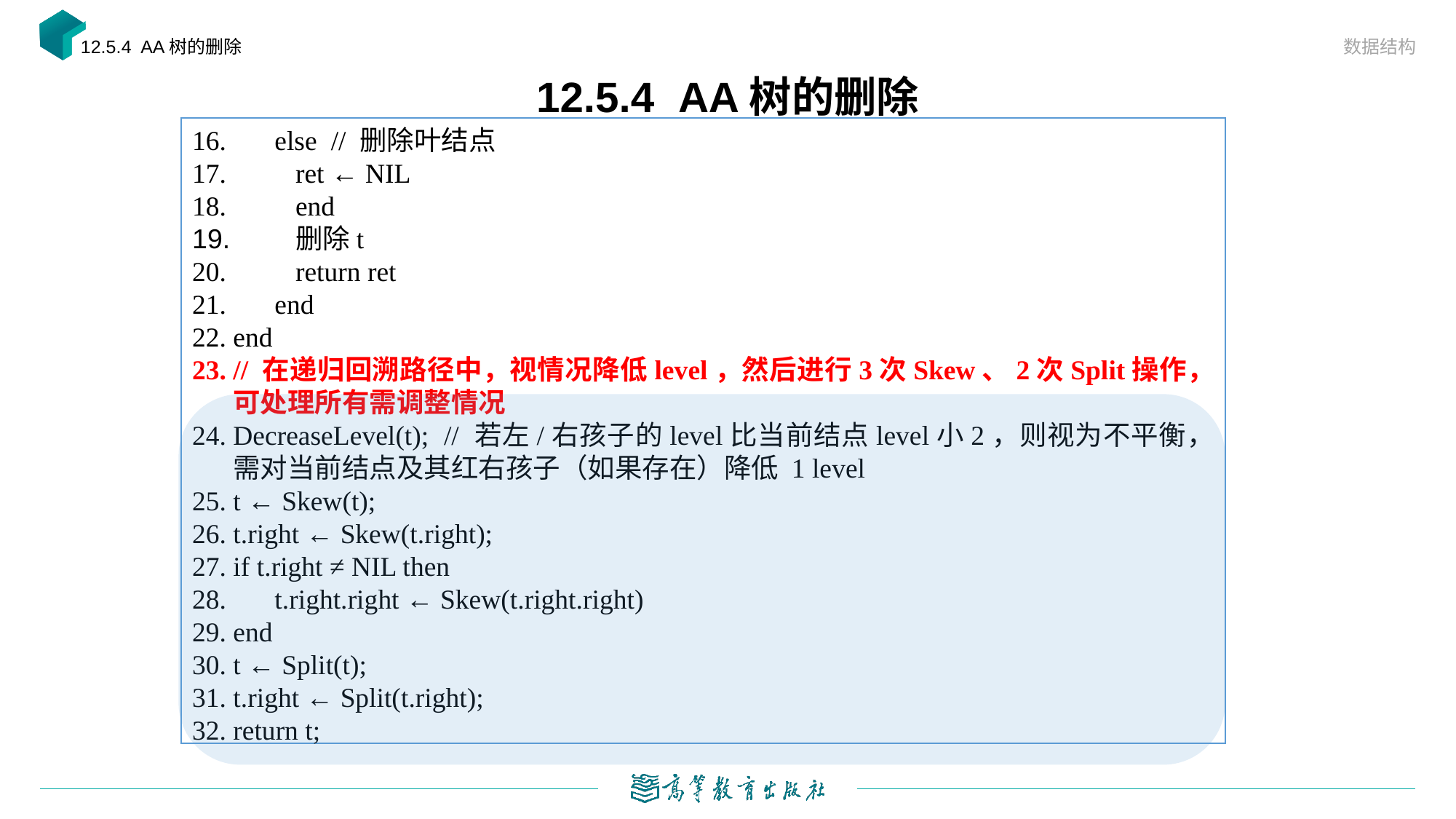

数据结构
12.5.4  AA树的删除
# 12.5.4  AA树的删除
      else  // 删除叶结点
         ret ← NIL
         end
         删除t
         return ret
      end
end
// 在递归回溯路径中，视情况降低level，然后进行3次Skew、2次Split操作，可处理所有需调整情况
DecreaseLevel(t);  // 若左/右孩子的level比当前结点level小2，则视为不平衡，需对当前结点及其红右孩子（如果存在）降低 1 level
t ← Skew(t);
t.right ← Skew(t.right);
if t.right ≠ NIL then
      t.right.right ← Skew(t.right.right)
end
t ← Split(t);
t.right ← Split(t.right);
return t;